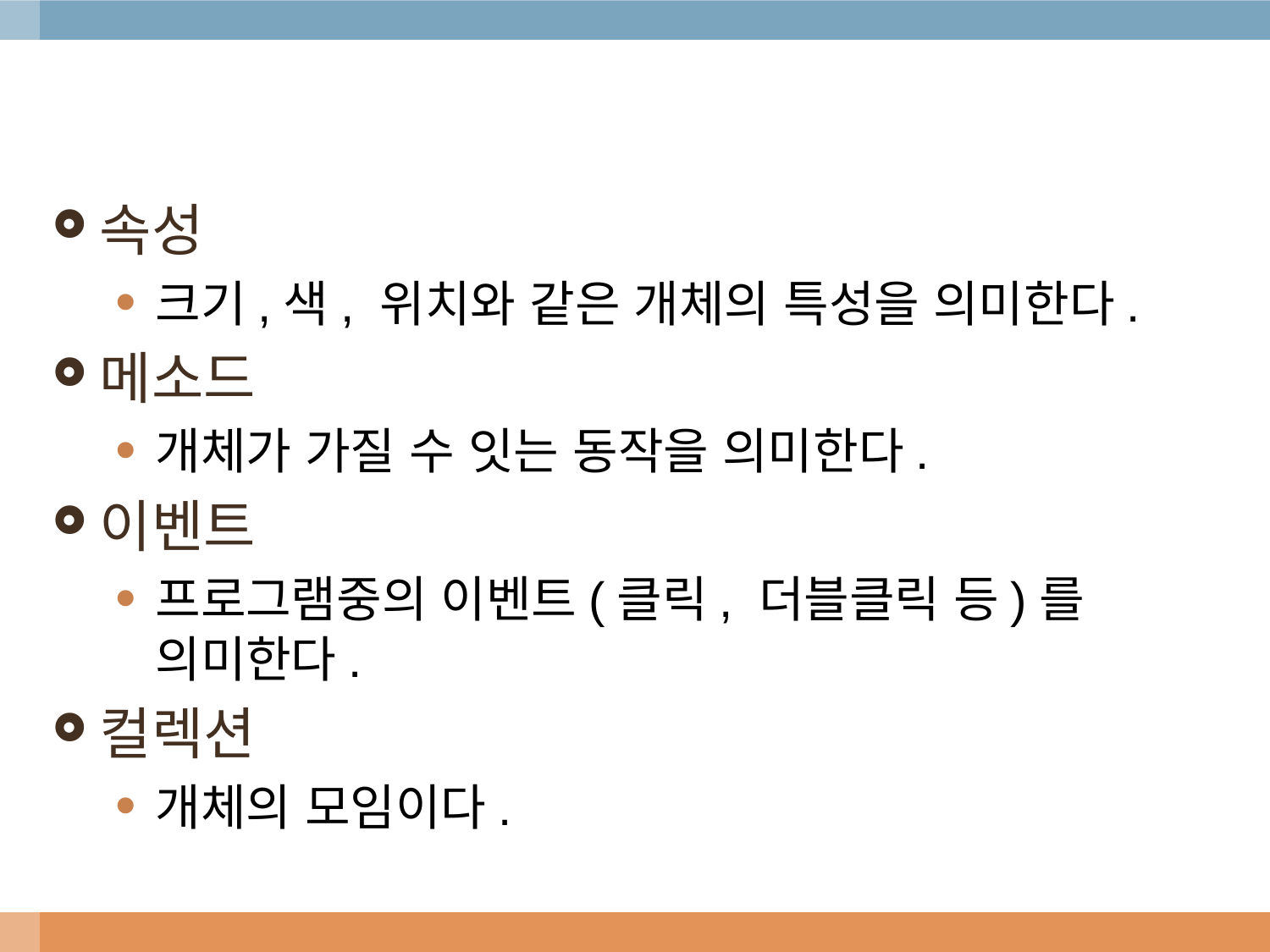

#
속성
크기,색, 위치와 같은 개체의 특성을 의미한다.
메소드
개체가 가질 수 잇는 동작을 의미한다.
이벤트
프로그램중의 이벤트(클릭, 더블클릭 등)를 의미한다.
컬렉션
개체의 모임이다.